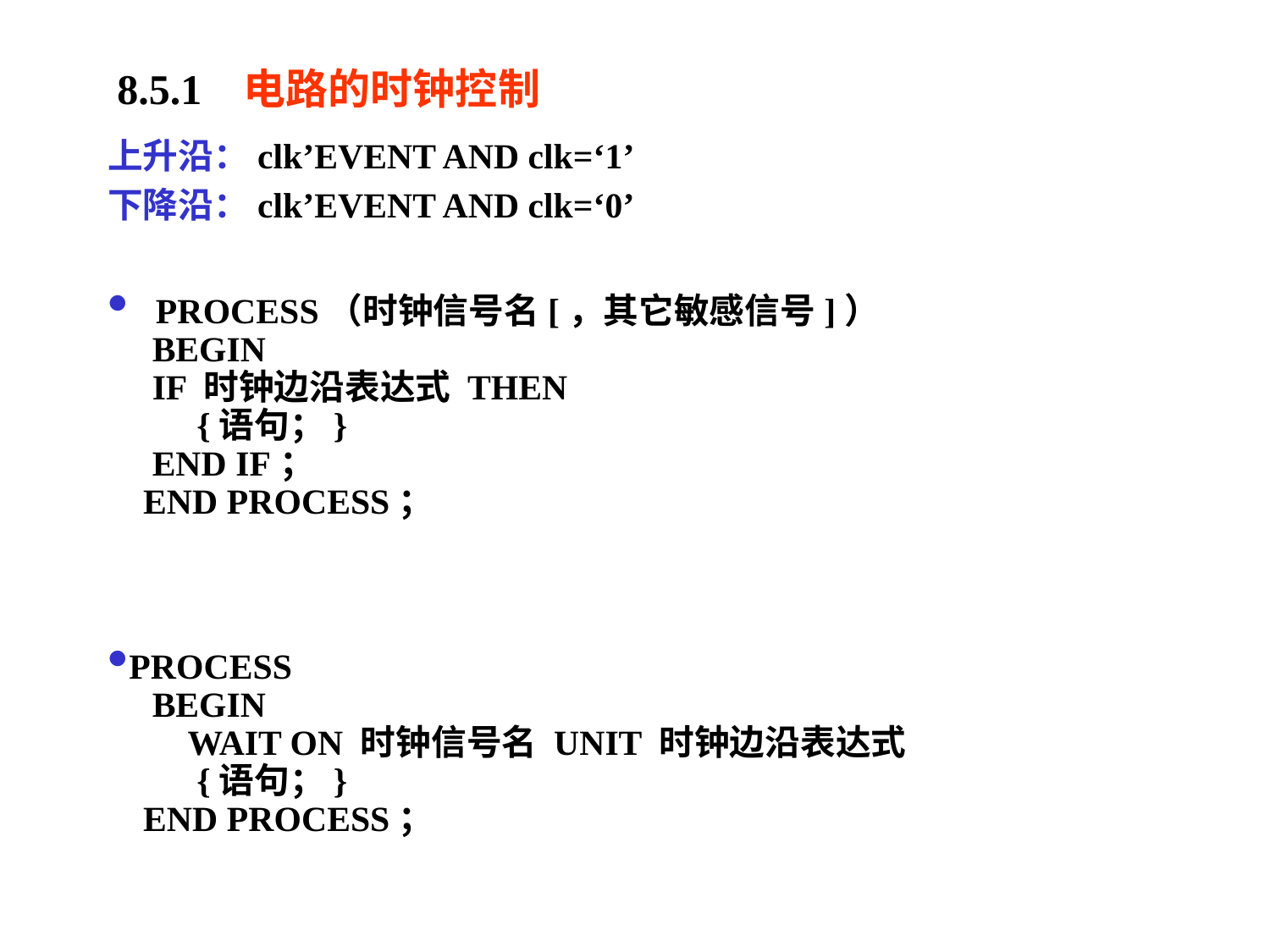

8.5.1   电路的时钟控制
上升沿：clk’EVENT AND clk=‘1’
下降沿：clk’EVENT AND clk=‘0’

   PROCESS（时钟信号名[，其它敏感信号]）
     BEGIN
     IF 时钟边沿表达式 THEN
          {语句；}
     END IF；
    END PROCESS；
PROCESS
     BEGIN
         WAIT ON 时钟信号名 UNIT 时钟边沿表达式
          {语句；}
    END PROCESS；